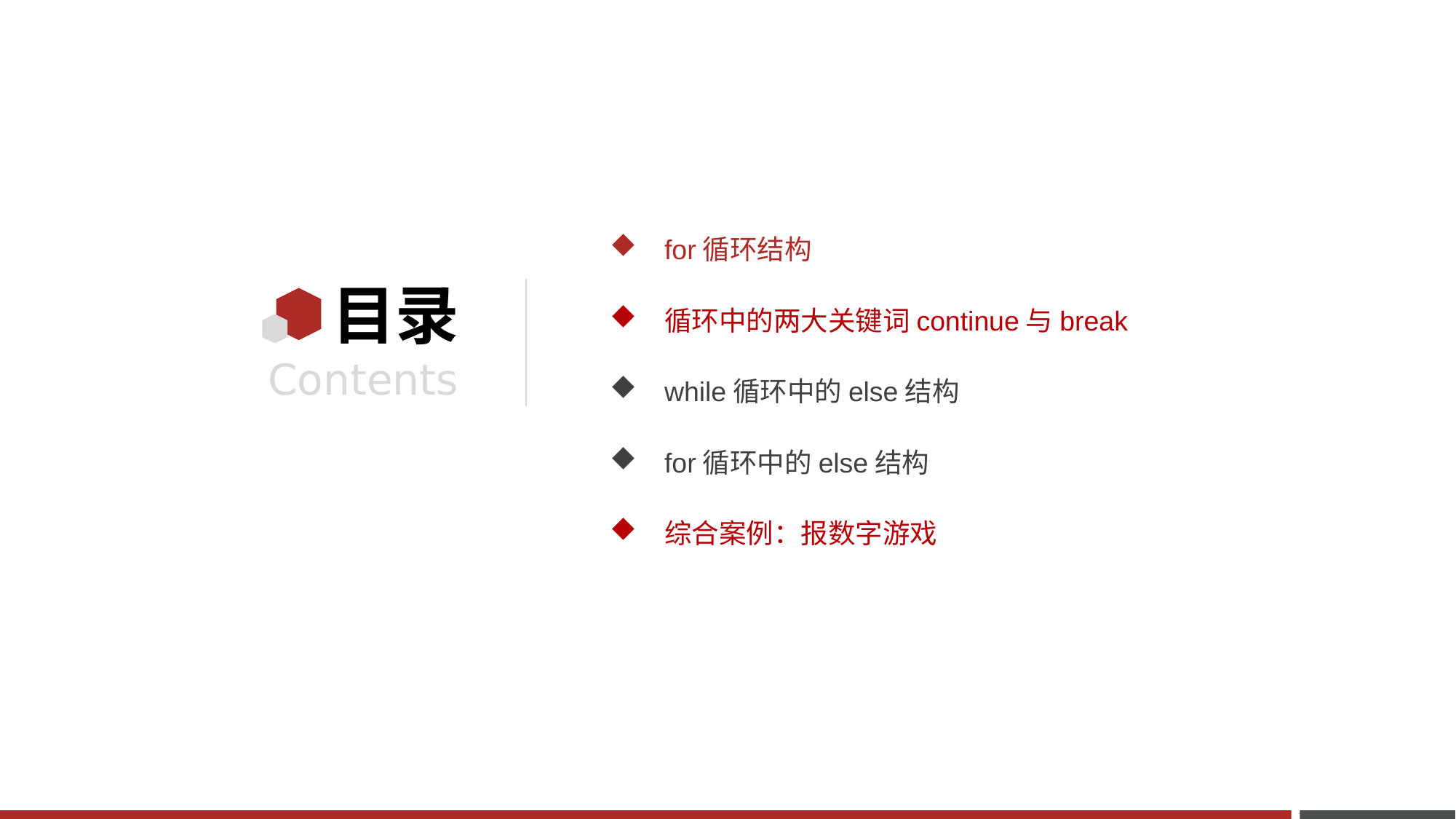

for循环结构
循环中的两大关键词continue与break
while循环中的else结构
for循环中的else结构
综合案例：报数字游戏